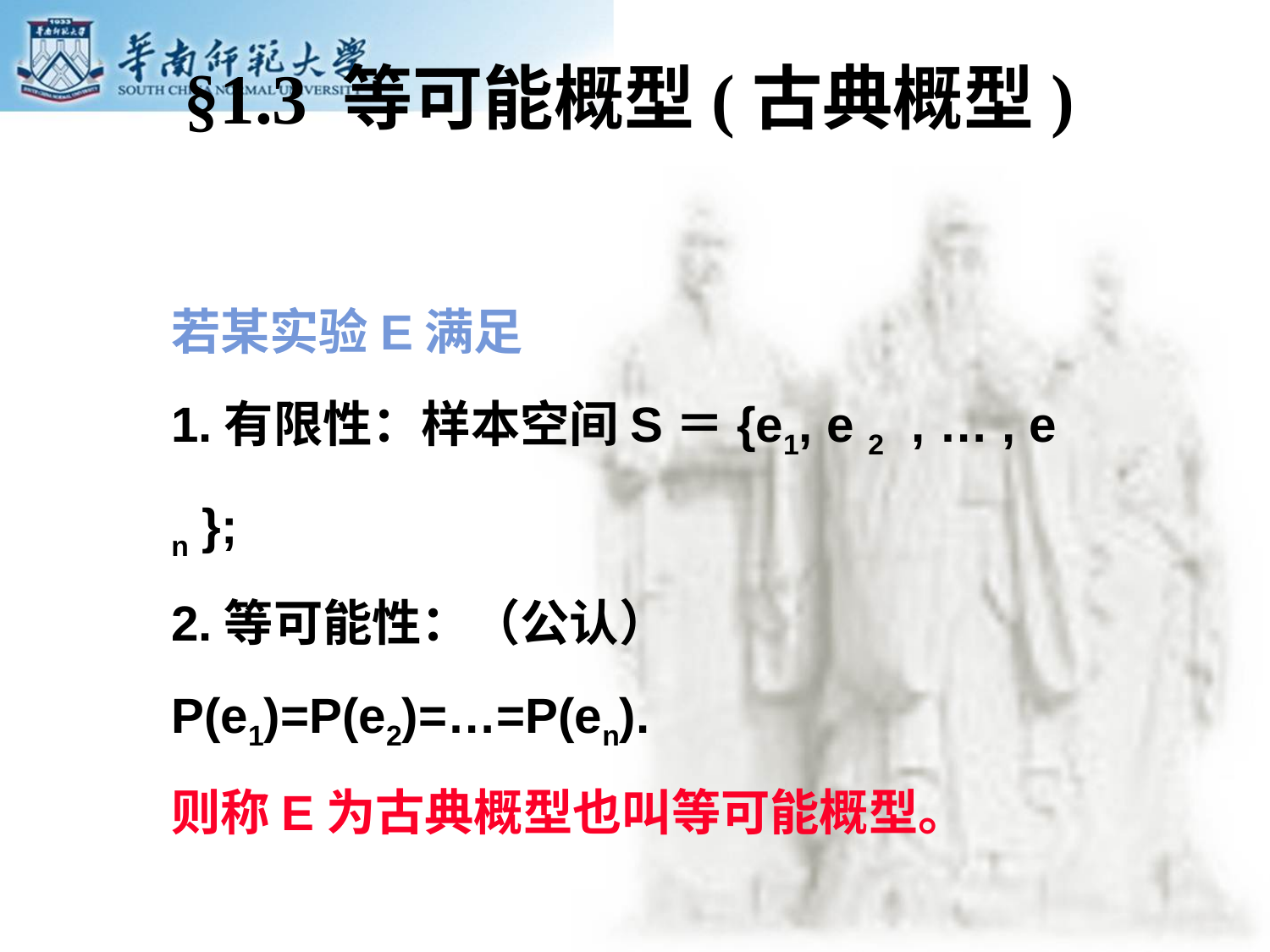

§1.3 等可能概型(古典概型)
若某实验E满足
1.有限性：样本空间S＝{e1, e 2  , … , e n };
2.等可能性：（公认）
P(e1)=P(e2)=…=P(en).
则称E为古典概型也叫等可能概型。